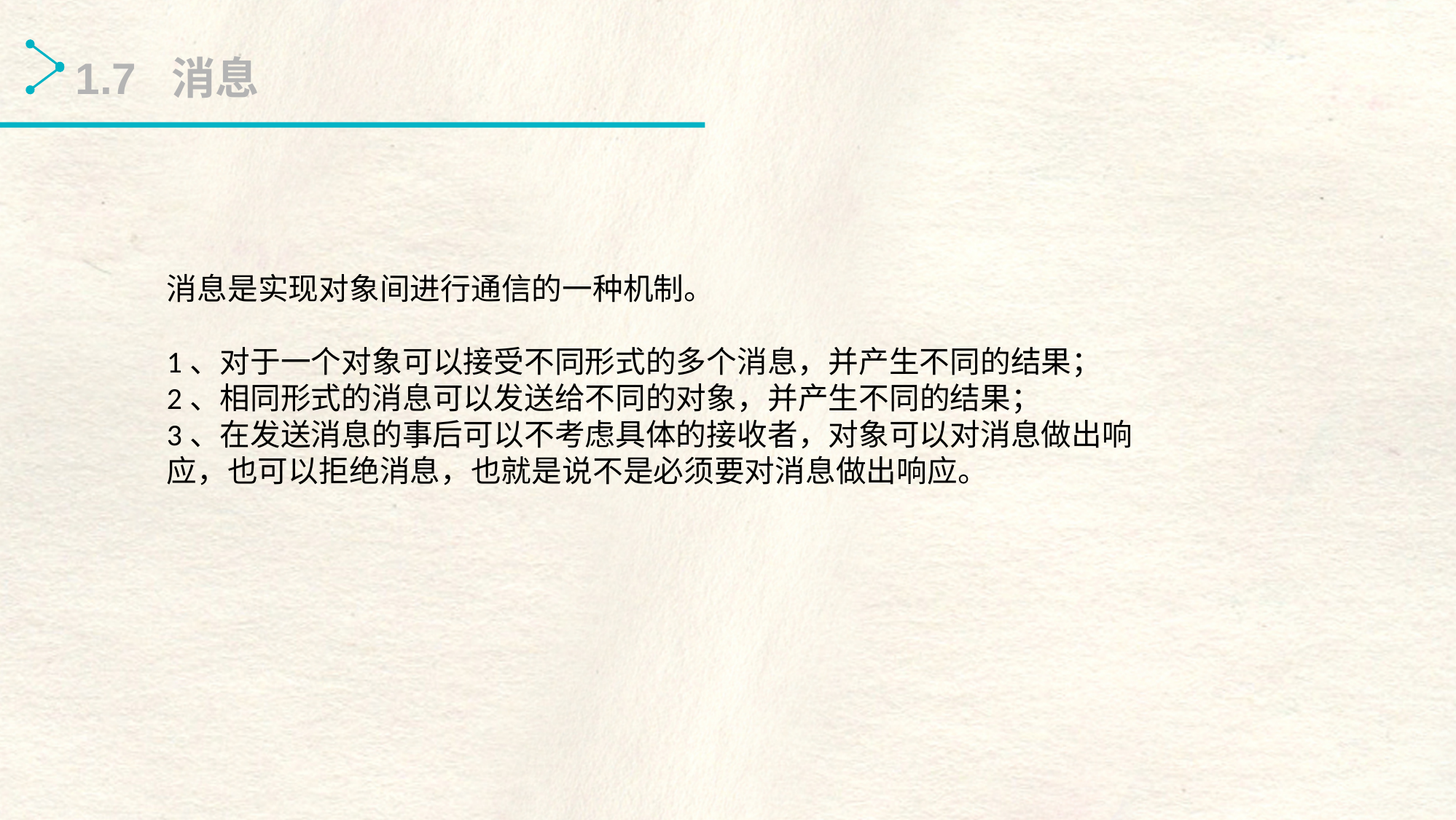

1.7  消息

消息是实现对象间进行通信的一种机制。

1、对于一个对象可以接受不同形式的多个消息，并产生不同的结果；
2、相同形式的消息可以发送给不同的对象，并产生不同的结果；
3、在发送消息的事后可以不考虑具体的接收者，对象可以对消息做出响应，也可以拒绝消息，也就是说不是必须要对消息做出响应。